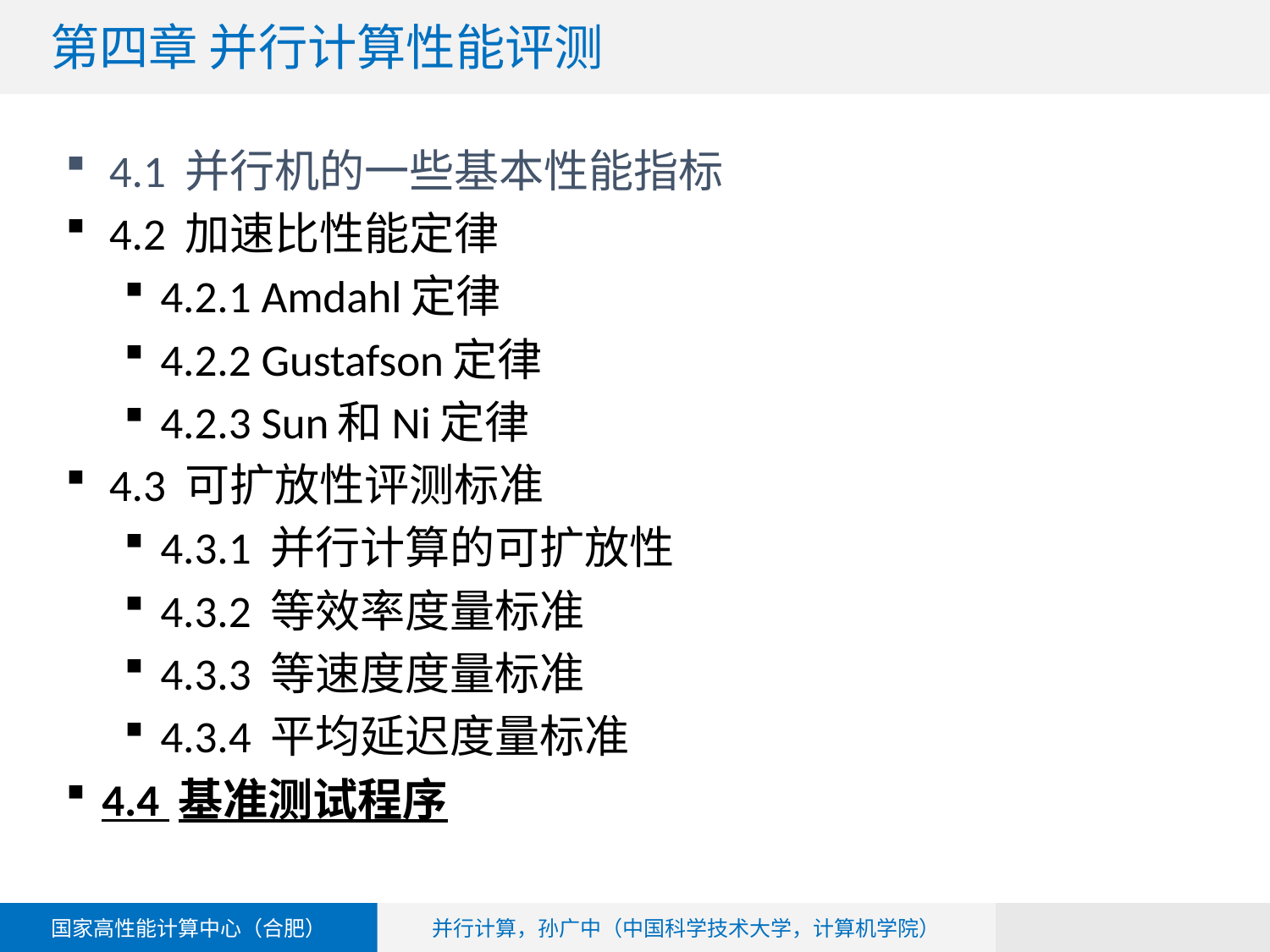

# 第四章 并行计算性能评测
4.1 并行机的一些基本性能指标
4.2 加速比性能定律
4.2.1 Amdahl定律
4.2.2 Gustafson定律
4.2.3 Sun和Ni定律
4.3 可扩放性评测标准
4.3.1 并行计算的可扩放性
4.3.2 等效率度量标准
4.3.3 等速度度量标准
4.3.4 平均延迟度量标准
4.4 基准测试程序

34